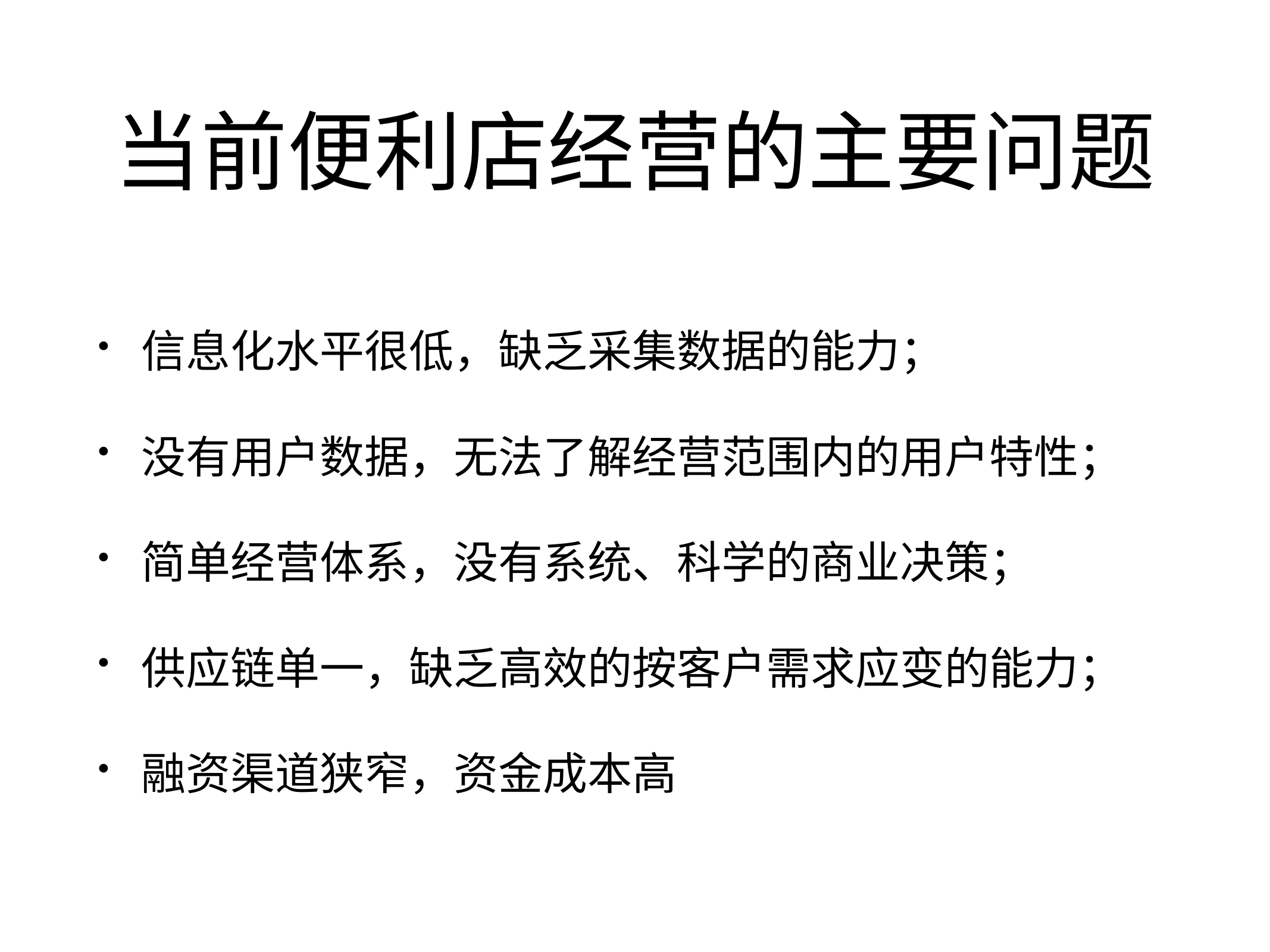

# 当前便利店经营的主要问题
信息化水平很低，缺乏采集数据的能力；
没有用户数据，无法了解经营范围内的用户特性；
简单经营体系，没有系统、科学的商业决策；
供应链单一，缺乏高效的按客户需求应变的能力；
融资渠道狭窄，资金成本高